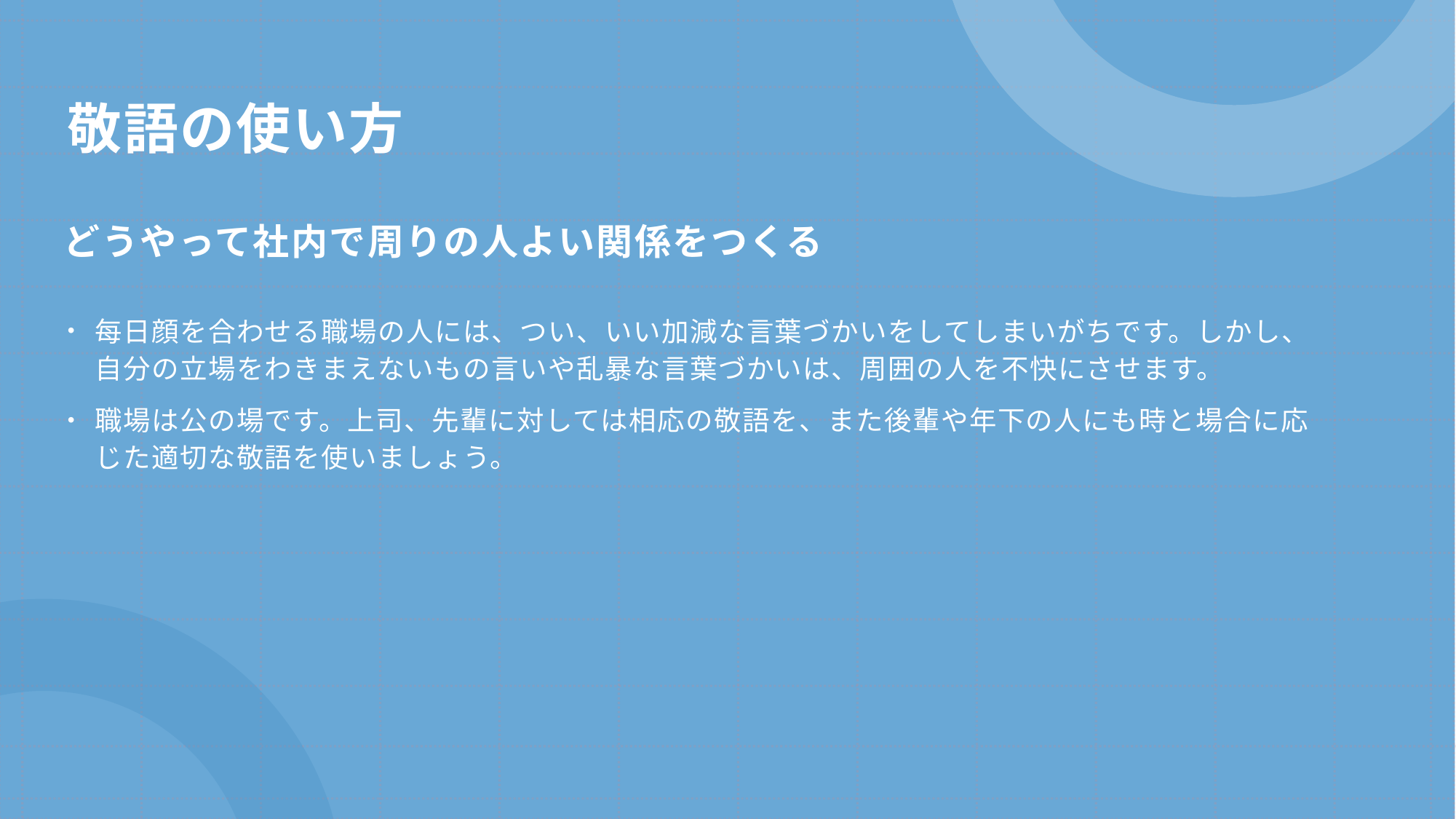

# 敬語の使い方
どうやって社内で周りの人よい関係をつくる
每日顔を合わせる職場の人には、つい、いい加減な言葉づかいをしてしまいがちです。しかし、自分の立場をわきまえないもの言いや乱暴な言葉づかいは、周囲の人を不快にさせます。
職場は公の場です。上司、先輩に対しては相応の敬語を、また後輩や年下の人にも時と場合に応じた適切な敬語を使いましょう。